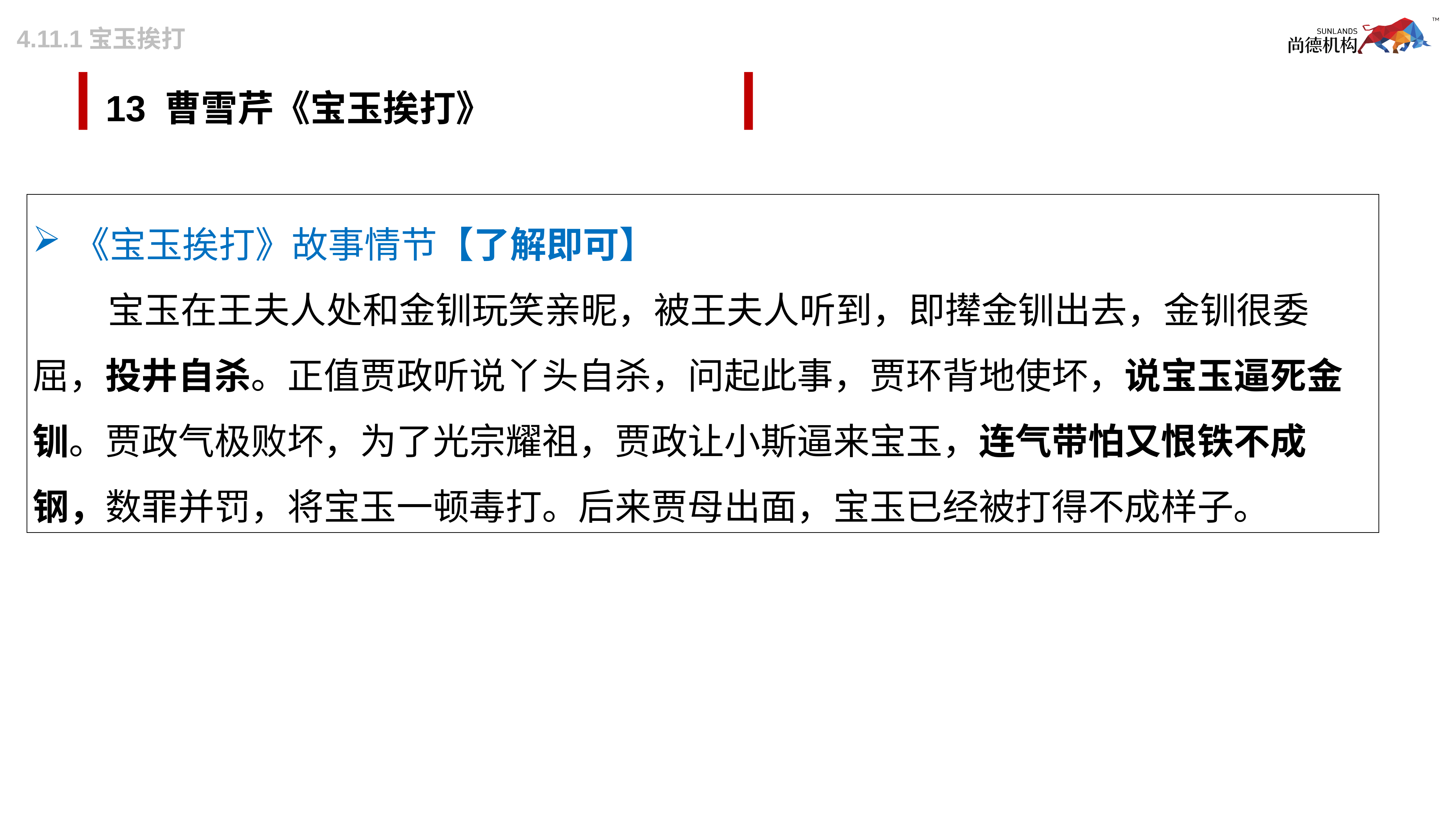

4.11.1宝玉挨打
# 13 曹雪芹《宝玉挨打》
《宝玉挨打》故事情节【了解即可】
          宝玉在王夫人处和金钏玩笑亲昵，被王夫人听到，即撵金钏出去，金钏很委屈，投井自杀。正值贾政听说丫头自杀，问起此事，贾环背地使坏，说宝玉逼死金钏。贾政气极败坏，为了光宗耀祖，贾政让小斯逼来宝玉，连气带怕又恨铁不成钢，数罪并罚，将宝玉一顿毒打。后来贾母出面，宝玉已经被打得不成样子。